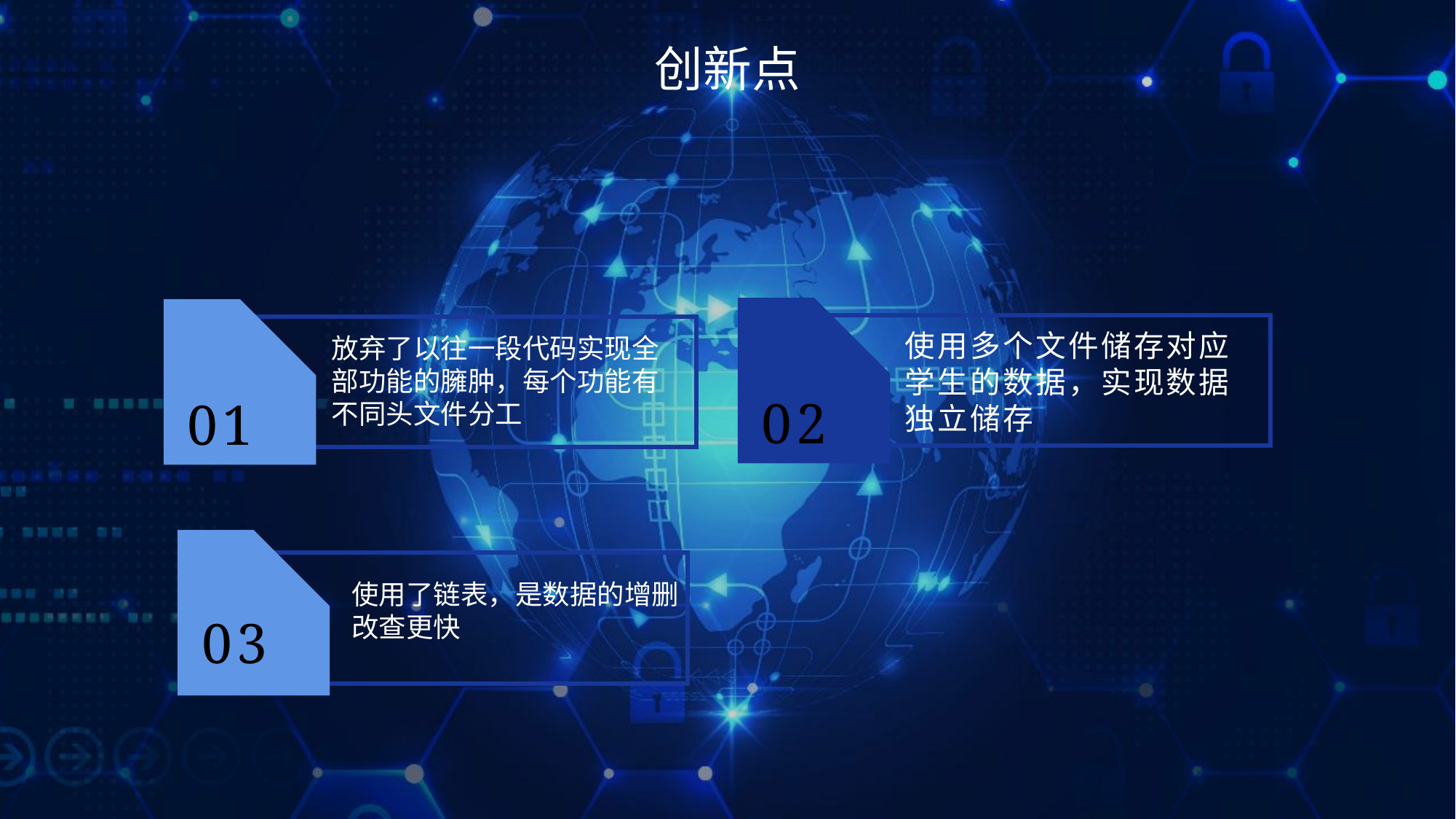

创新点

使用多个文件储存对应学生的数据，实现数据独立储存

放弃了以往一段代码实现全部功能的臃肿，每个功能有不同头文件分工
02
01

使用了链表，是数据的增删改查更快
03